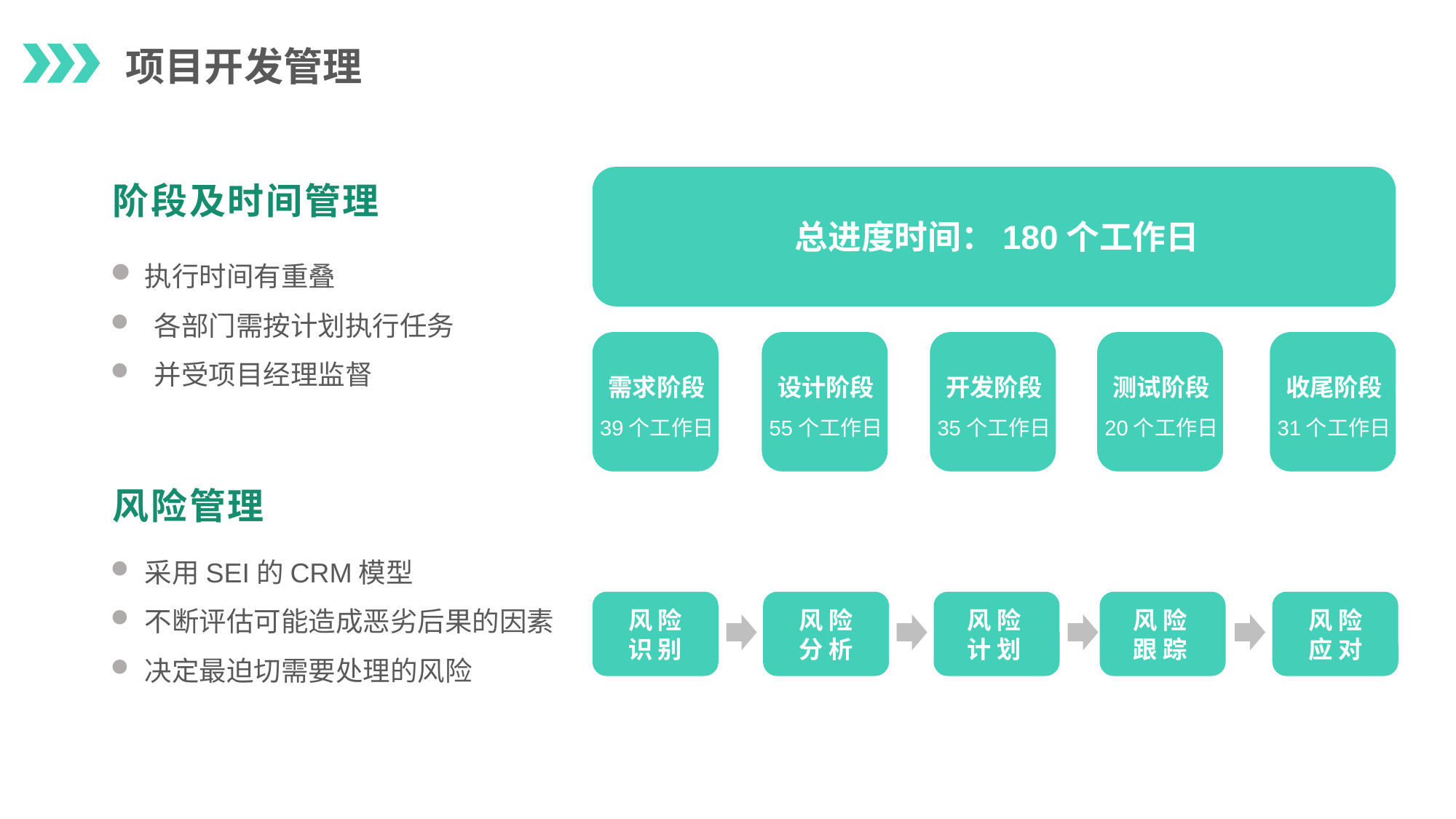

项目开发管理

总进度时间：180个工作日

需求阶段
设计阶段
开发阶段
测试阶段
收尾阶段
39个工作日
55个工作日
35个工作日
20个工作日
31个工作日

风 险
识 别
风 险
分 析
风 险
计 划
风 险
跟 踪
风 险
应 对

阶段及时间管理
执行时间有重叠
  各部门需按计划执行任务
  并受项目经理监督
风险管理
采用SEI的CRM模型
不断评估可能造成恶劣后果的因素
决定最迫切需要处理的风险